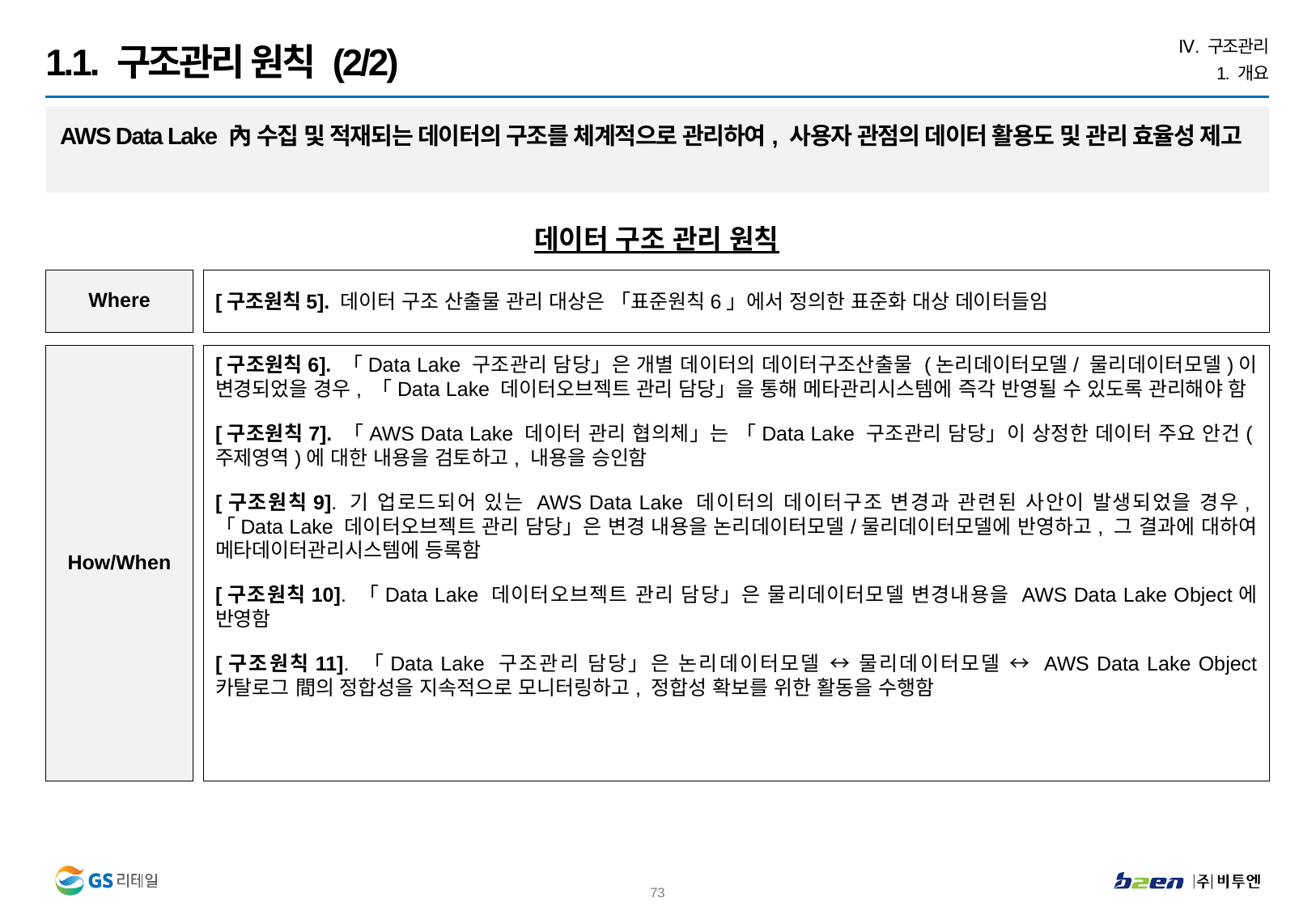

Ⅳ. 구조관리
1. 개요
1.1. 구조관리 원칙 (2/2)
AWS Data Lake 內 수집 및 적재되는 데이터의 구조를 체계적으로 관리하여, 사용자 관점의 데이터 활용도 및 관리 효율성 제고
데이터 구조 관리 원칙
Where
[구조원칙5]. 데이터 구조 산출물 관리 대상은 「표준원칙6」에서 정의한 표준화 대상 데이터들임
How/When
[구조원칙6]. 「Data Lake 구조관리 담당」은 개별 데이터의 데이터구조산출물 (논리데이터모델/ 물리데이터모델)이 변경되었을 경우, 「Data Lake 데이터오브젝트 관리 담당」을 통해 메타관리시스템에 즉각 반영될 수 있도록 관리해야 함
[구조원칙7]. 「AWS Data Lake 데이터 관리 협의체」는 「Data Lake 구조관리 담당」이 상정한 데이터 주요 안건(주제영역)에 대한 내용을 검토하고, 내용을 승인함
[구조원칙9]. 기 업로드되어 있는 AWS Data Lake 데이터의 데이터구조 변경과 관련된 사안이 발생되었을 경우,  「Data Lake 데이터오브젝트 관리 담당」은 변경 내용을 논리데이터모델/물리데이터모델에 반영하고, 그 결과에 대하여 메타데이터관리시스템에 등록함
[구조원칙10]. 「Data Lake 데이터오브젝트 관리 담당」은 물리데이터모델 변경내용을 AWS Data Lake Object에 반영함
[구조원칙11]. 「Data Lake 구조관리 담당」은 논리데이터모델 ↔ 물리데이터모델 ↔ AWS Data Lake Object 카탈로그 間의 정합성을 지속적으로 모니터링하고, 정합성 확보를 위한 활동을 수행함

73